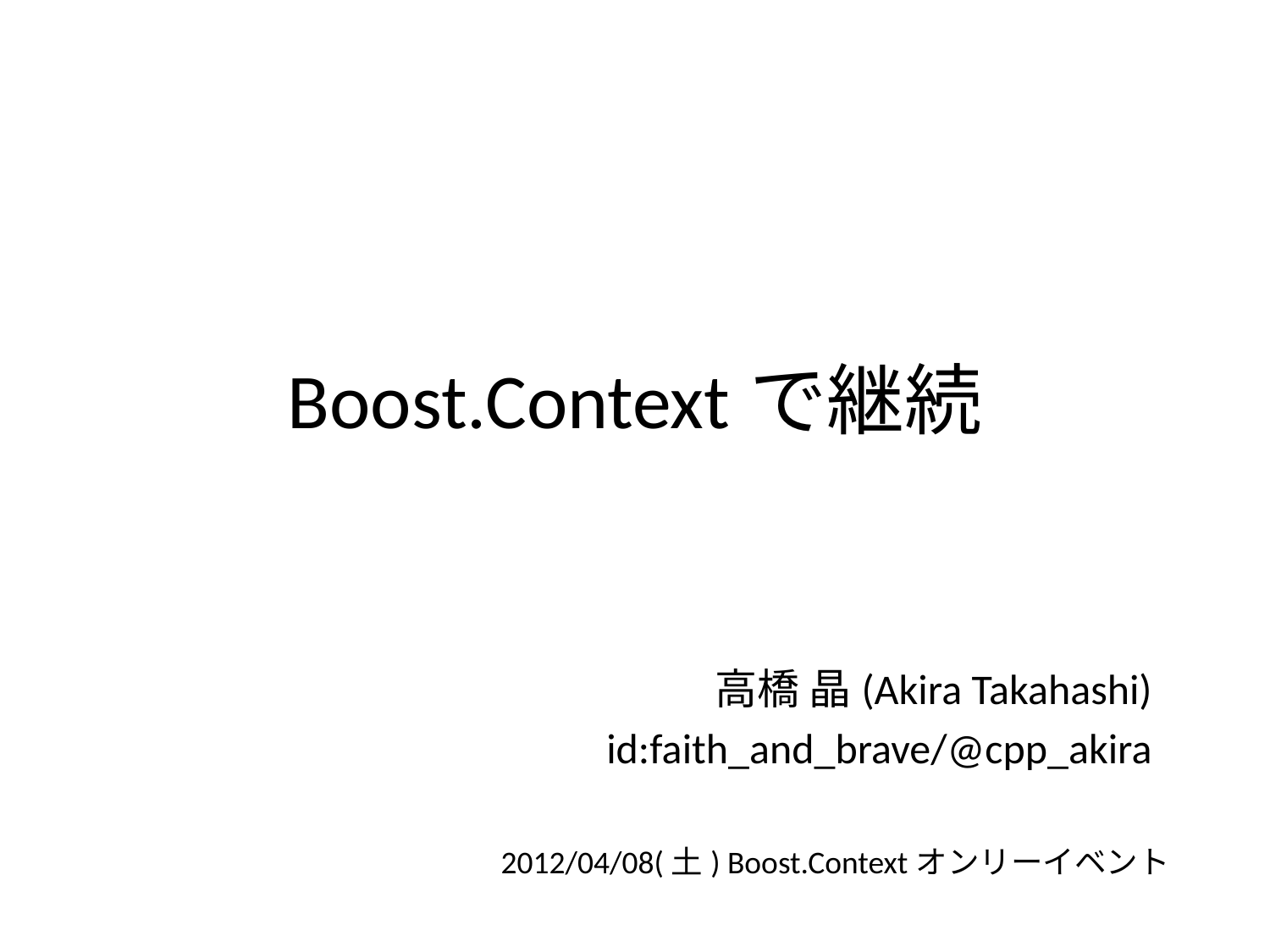

# Boost.Contextで継続
高橋 晶(Akira Takahashi)
id:faith_and_brave/@cpp_akira
2012/04/08(土) Boost.Contextオンリーイベント